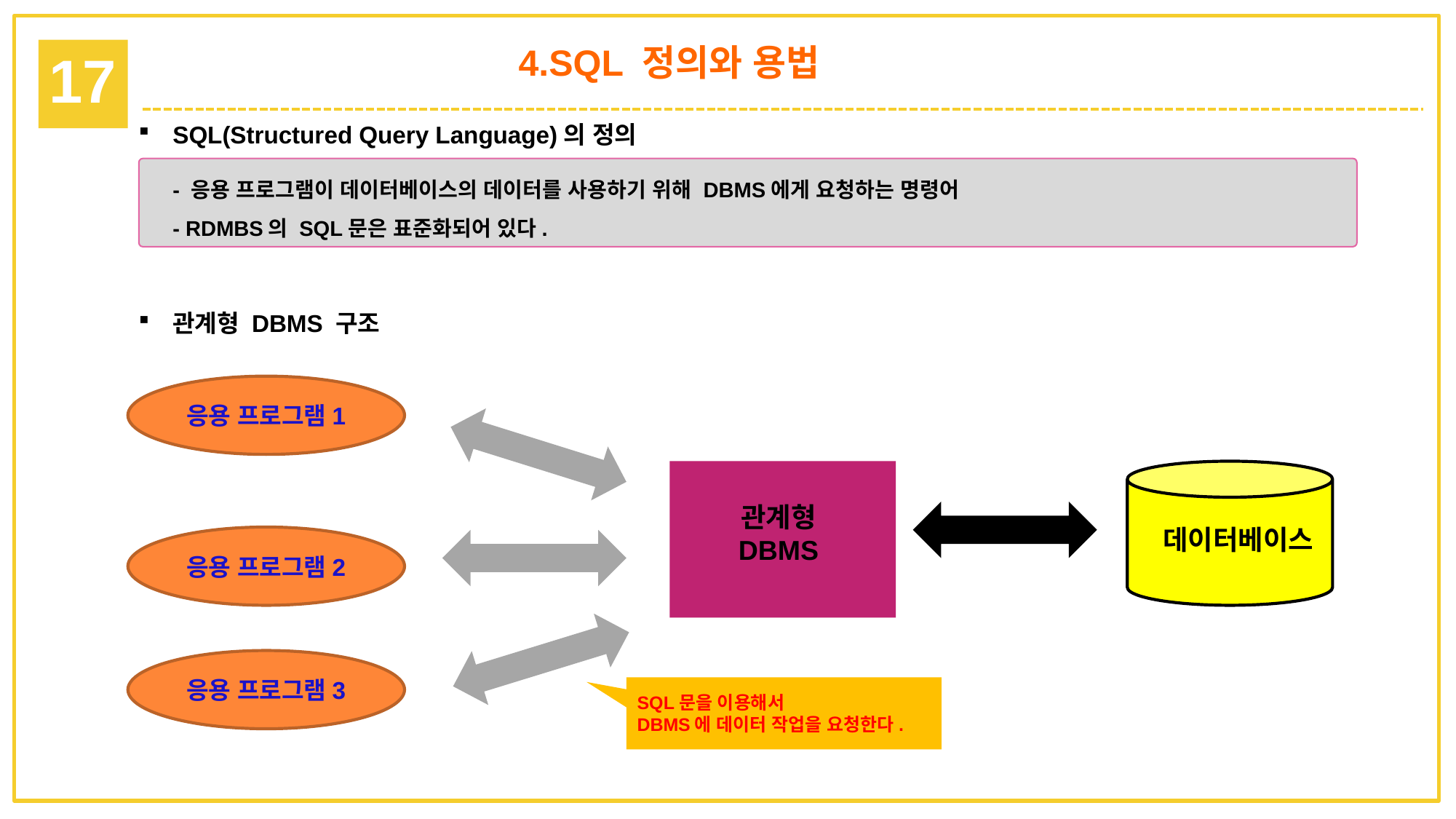

4.SQL 정의와 용법
17

SQL(Structured Query Language)의 정의

 - 응용 프로그램이 데이터베이스의 데이터를 사용하기 위해 DBMS에게 요청하는 명령어
 - RDMBS의 SQL문은 표준화되어 있다.
관계형 DBMS 구조
응용 프로그램1

관계형
DBMS

데이터베이스
응용 프로그램2

응용 프로그램3
SQL문을 이용해서
DBMS에 데이터 작업을 요청한다.